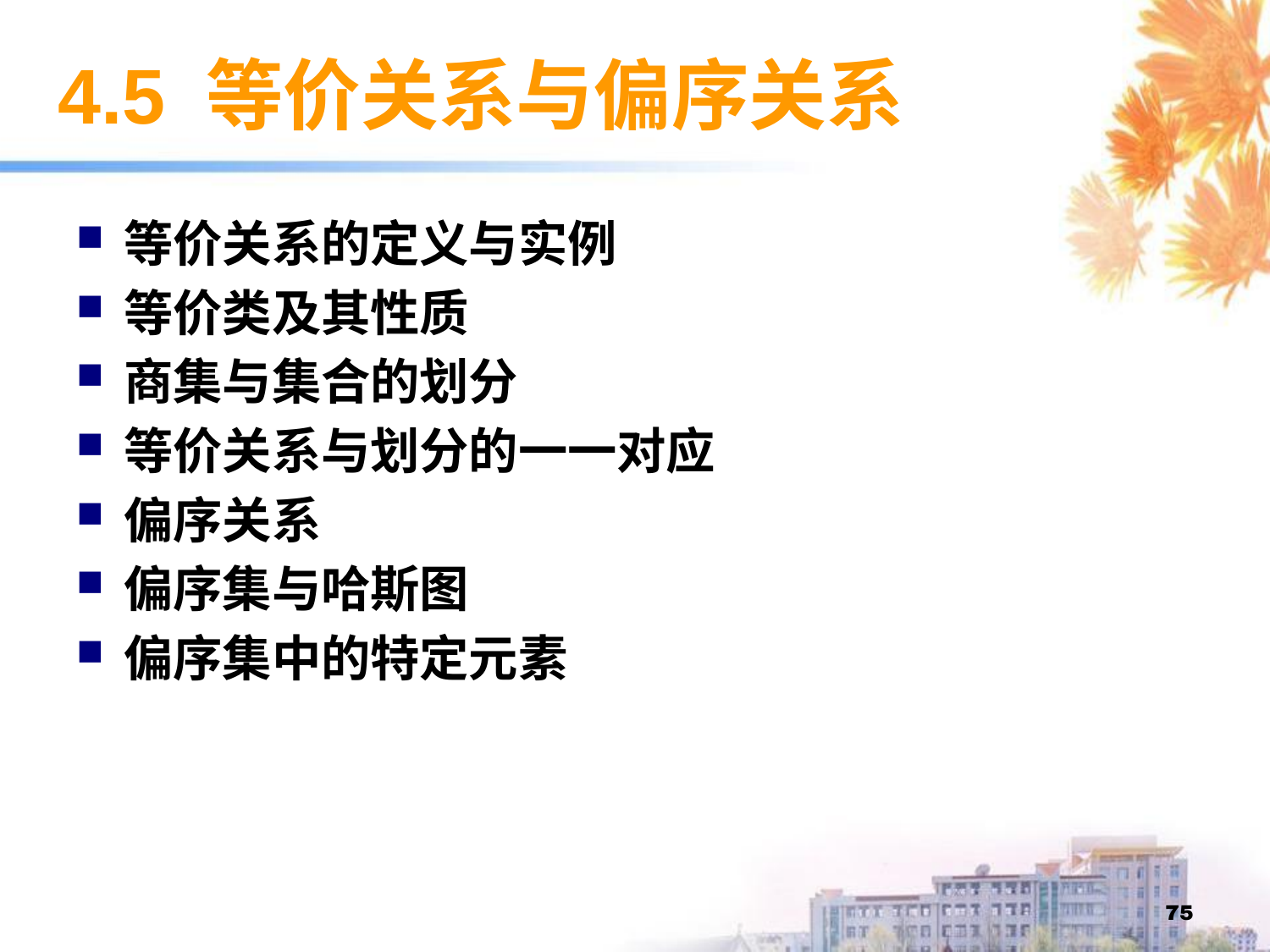

# 4.5 等价关系与偏序关系
等价关系的定义与实例
等价类及其性质
商集与集合的划分
等价关系与划分的一一对应
偏序关系
偏序集与哈斯图
偏序集中的特定元素
75